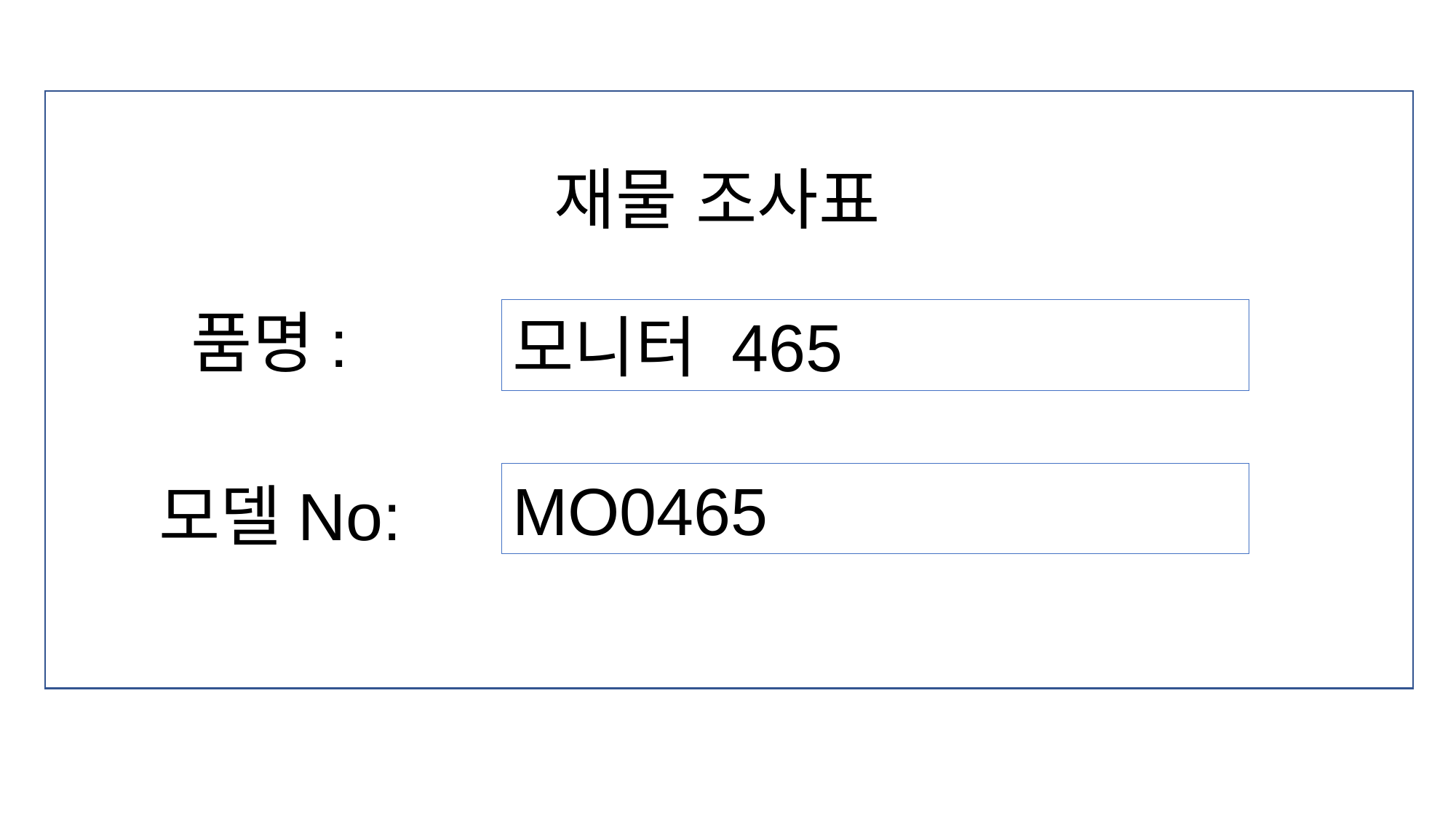

재물 조사표
품명:
모니터 465
MO0465
모델No: